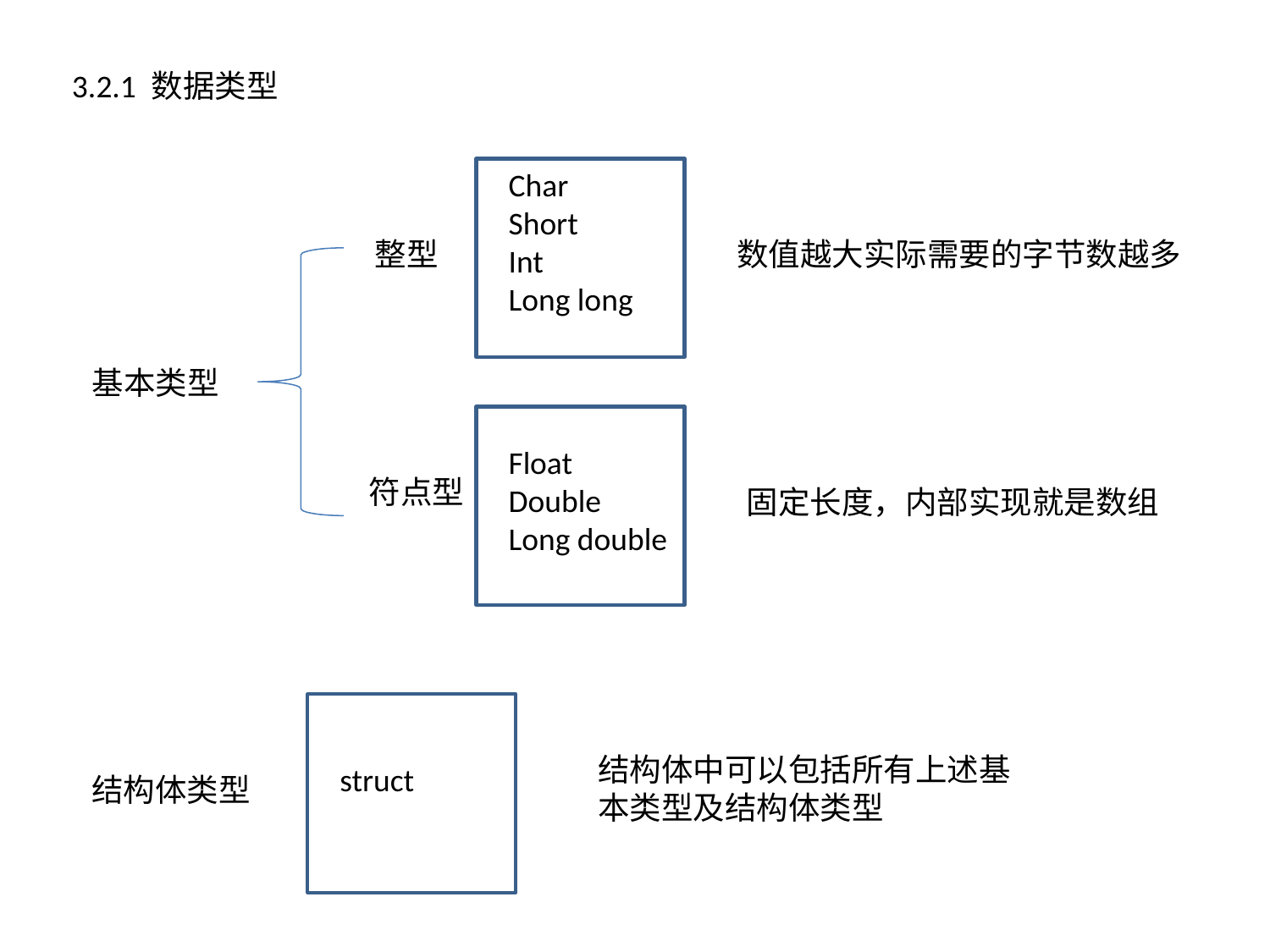

3.2.1 数据类型

Char
Short
Int
Long long
整型
数值越大实际需要的字节数越多

基本类型

Float
Double
Long double
符点型
固定长度，内部实现就是数组

结构体中可以包括所有上述基本类型及结构体类型
struct
结构体类型